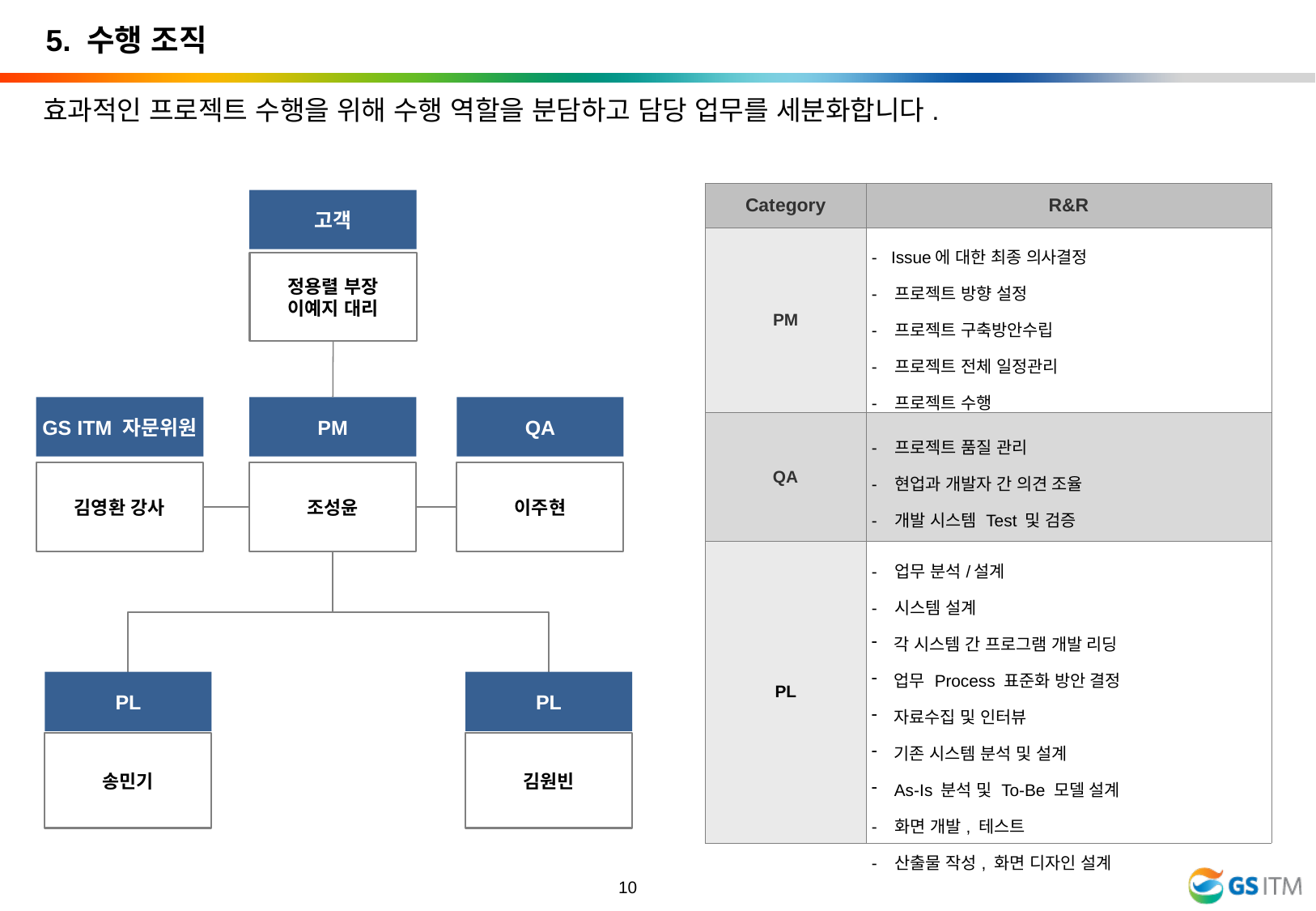

5. 수행 조직
효과적인 프로젝트 수행을 위해 수행 역할을 분담하고 담당 업무를 세분화합니다.
| Category | R&R |
| --- | --- |
| PM | - Issue에 대한 최종 의사결정 - 프로젝트 방향 설정 - 프로젝트 구축방안수립 - 프로젝트 전체 일정관리 - 프로젝트 수행 |
| QA | - 프로젝트 품질 관리 - 현업과 개발자 간 의견 조율 - 개발 시스템 Test 및 검증 |
| PL | - 업무 분석/설계 - 시스템 설계 각 시스템 간 프로그램 개발 리딩 업무 Process 표준화 방안 결정 자료수집 및 인터뷰 기존 시스템 분석 및 설계 As-Is 분석 및 To-Be 모델 설계 - 화면 개발, 테스트 - 산출물 작성, 화면 디자인 설계 |
고객
정용렬 부장
이예지 대리
GS ITM 자문위원
PM
QA
김영환 강사
조성윤
이주현
PL
PL
송민기
김원빈